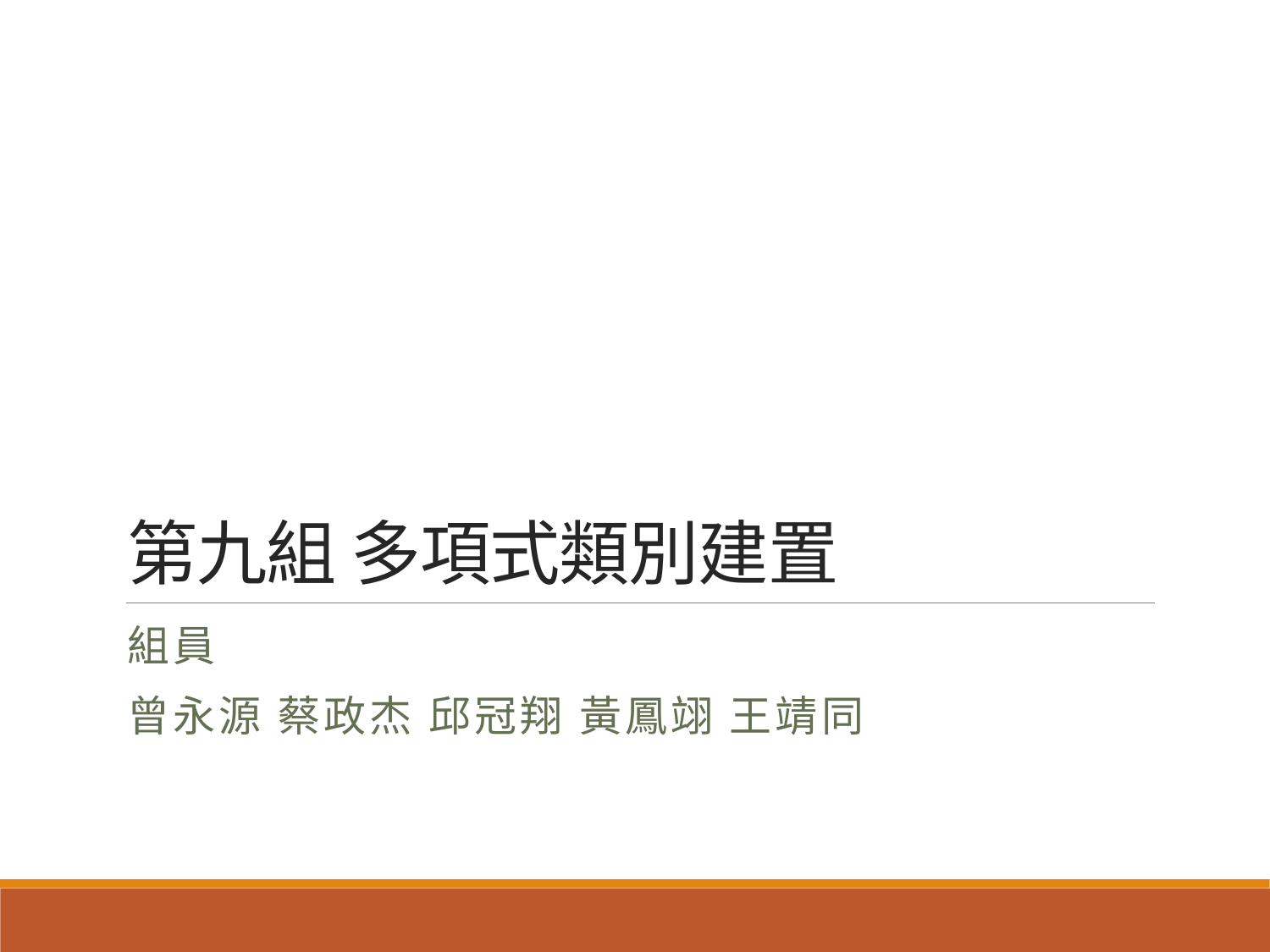

# 第九組 多項式類別建置
組員
曾永源 蔡政杰 邱冠翔 黃鳳翊 王靖同